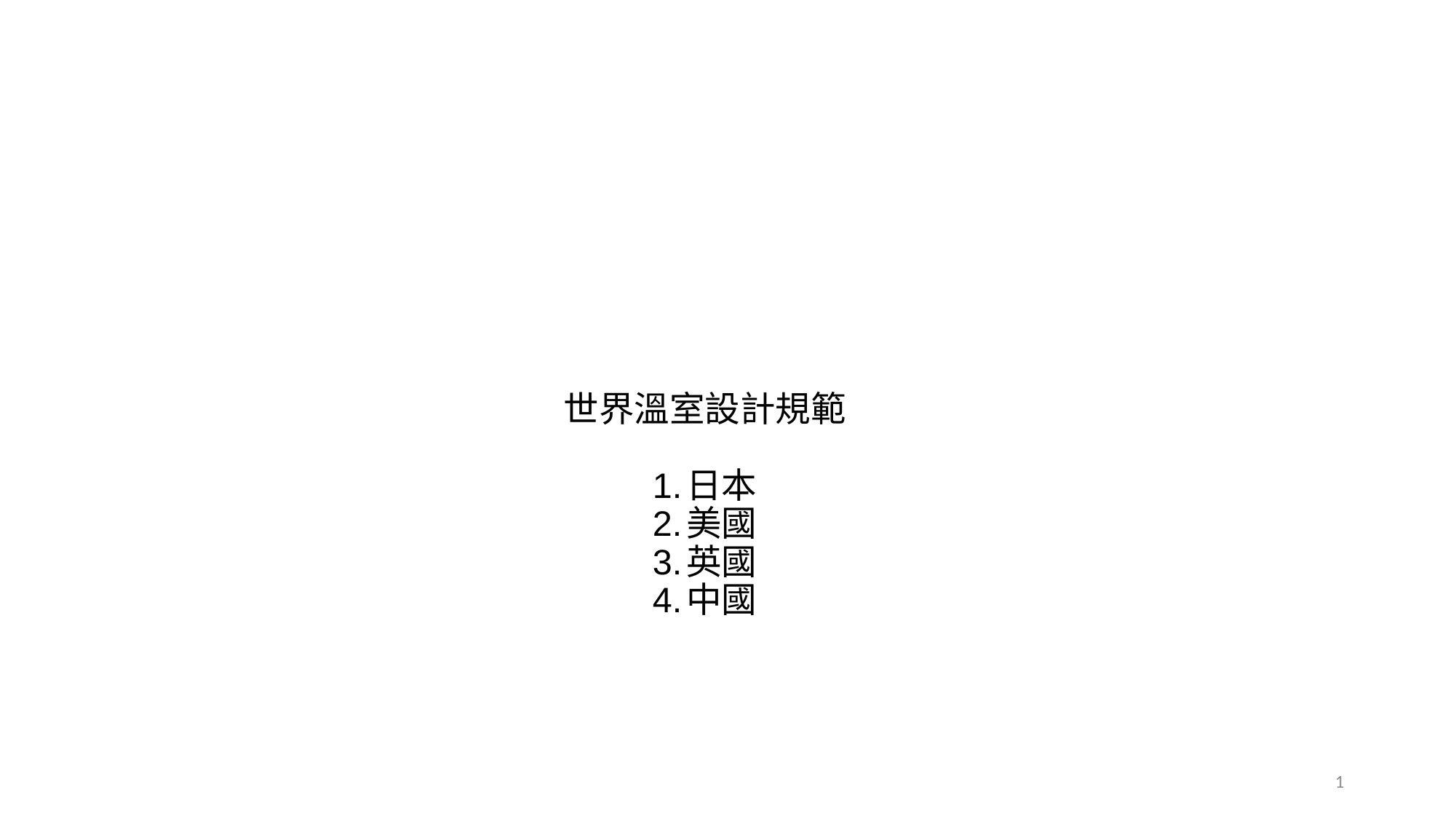

# 世界溫室設計規範 1.日本 2.美國 3.英國 4.中國
1